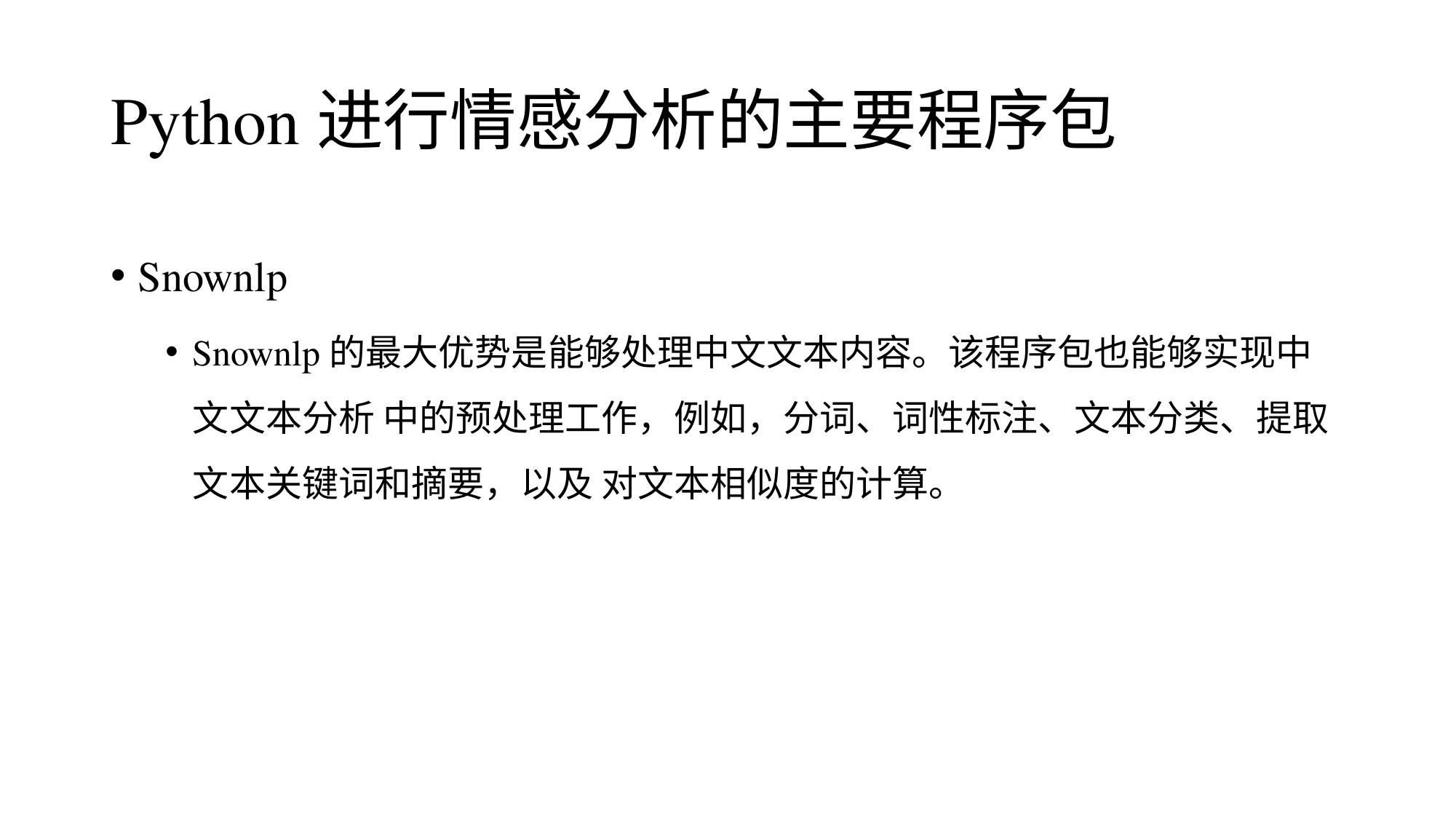

# Python进行情感分析的主要程序包
Snownlp
Snownlp的最大优势是能够处理中文文本内容。该程序包也能够实现中文文本分析 中的预处理工作，例如，分词、词性标注、文本分类、提取文本关键词和摘要，以及 对文本相似度的计算。